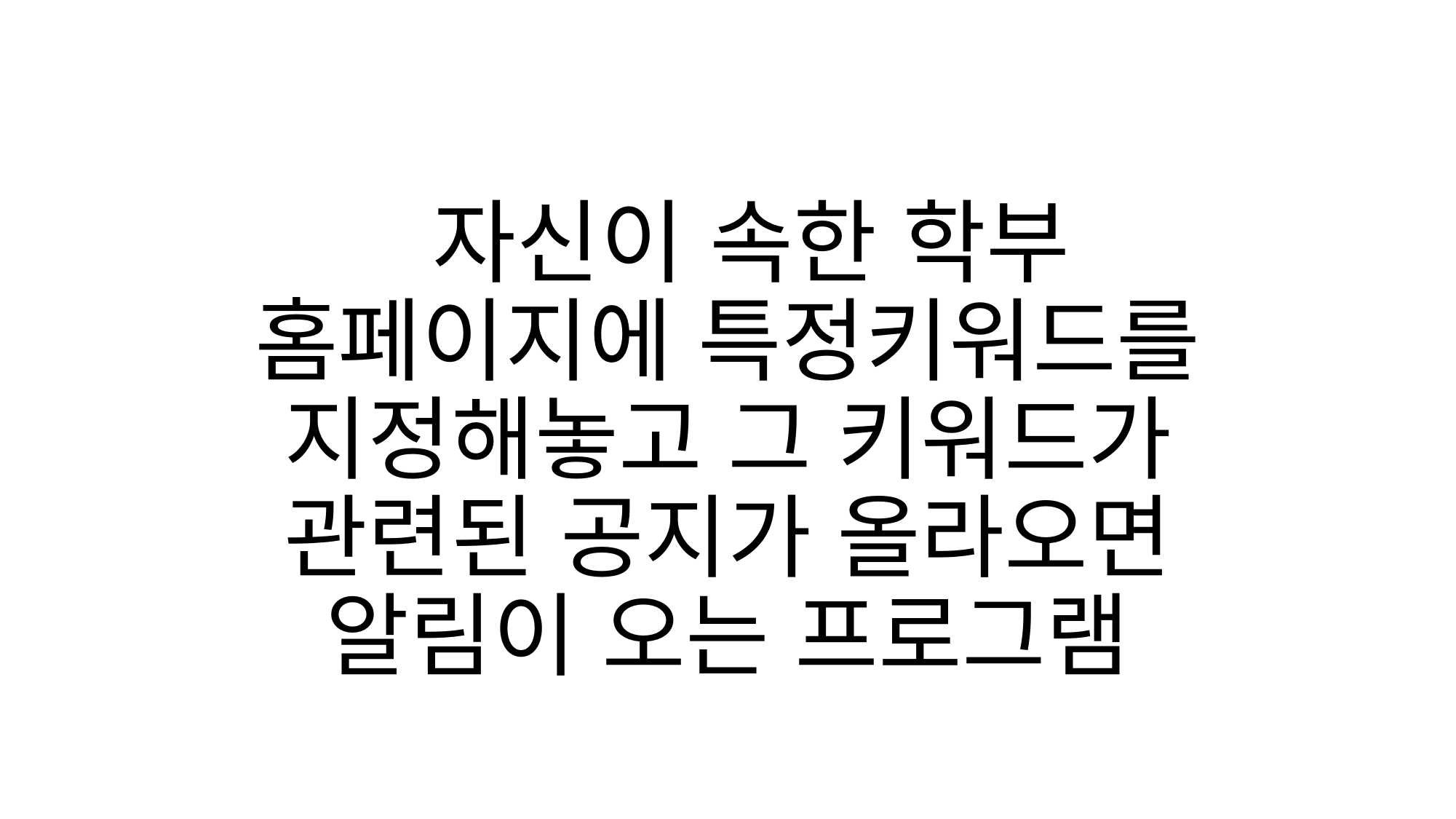

# 자신이 속한 학부 홈페이지에 특정키워드를 지정해놓고 그 키워드가 관련된 공지가 올라오면 알림이 오는 프로그램